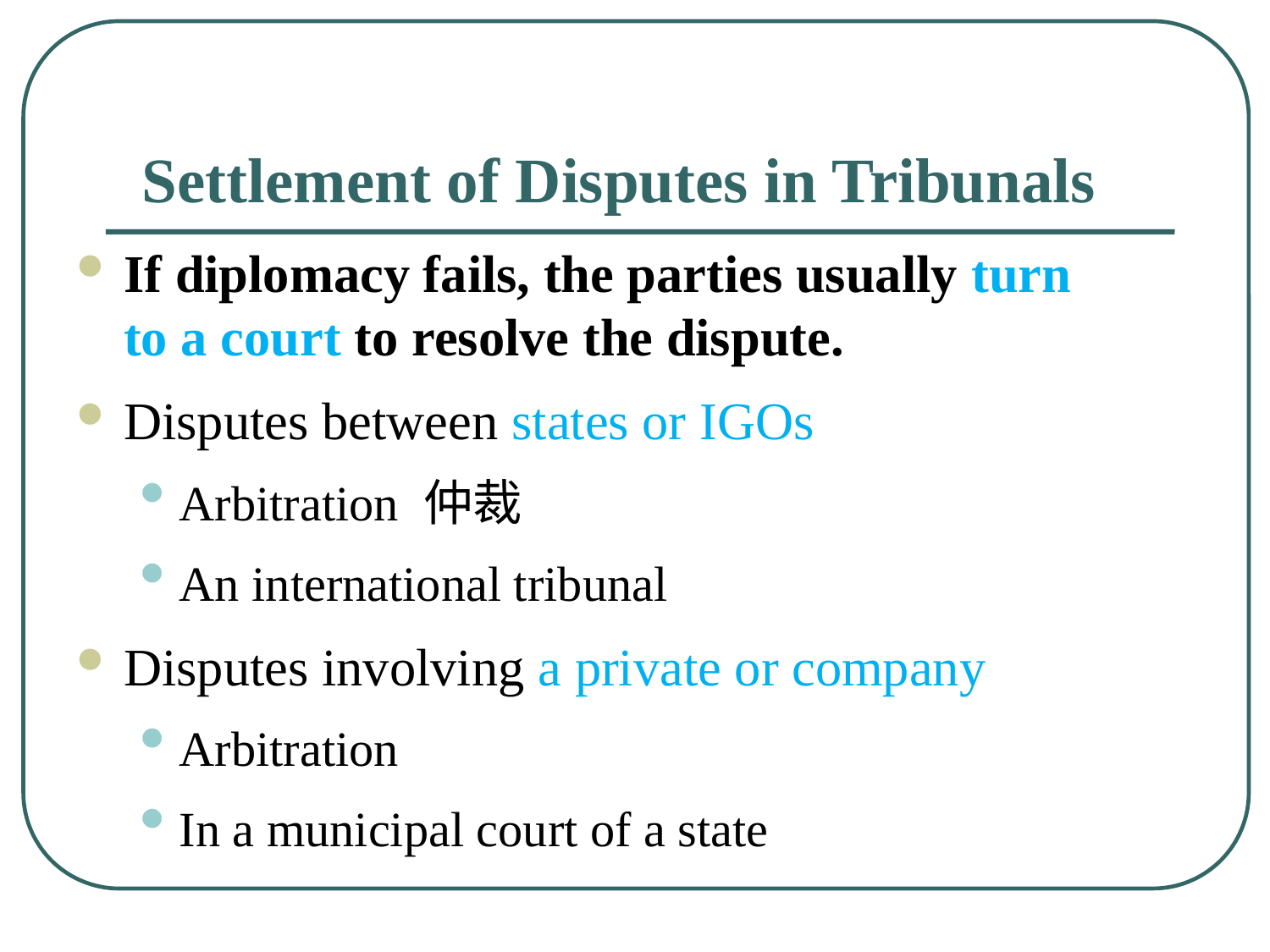

# Settlement of Disputes in Tribunals
If diplomacy fails, the parties usually turn to a court to resolve the dispute.
Disputes between states or IGOs
Arbitration 仲裁
An international tribunal
Disputes involving a private or company
Arbitration
In a municipal court of a state